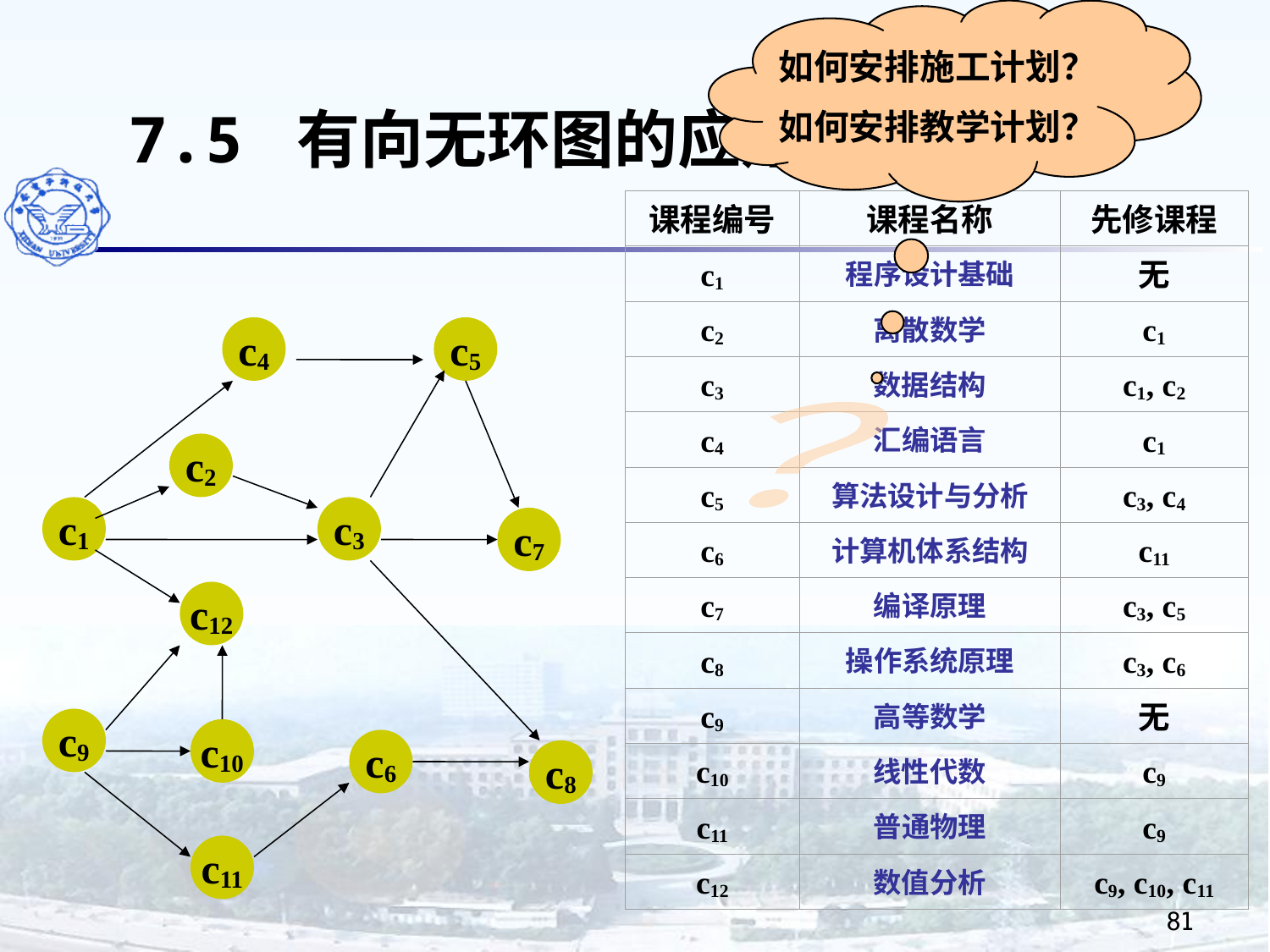

如何安排施工计划？
如何安排教学计划？
7.5 有向无环图的应用

课程编号

课程名称

先修课程

c1

程序设计基础

无

c2

离散数学

c1
c4
c5

c2

c1
c3
c7

c12

c9
c10
c6
c8

c11

c3

数据结构

c1, c2
？

c4

汇编语言

c1

c5

算法设计与分析

c3, c4

c6

计算机体系结构

c11

c7

编译原理

c3, c5

c8

操作系统原理

c3, c6

c9

高等数学

无

c10

线性代数

c9

c11

普通物理

c9

c12

数值分析

c9, c10, c11
81